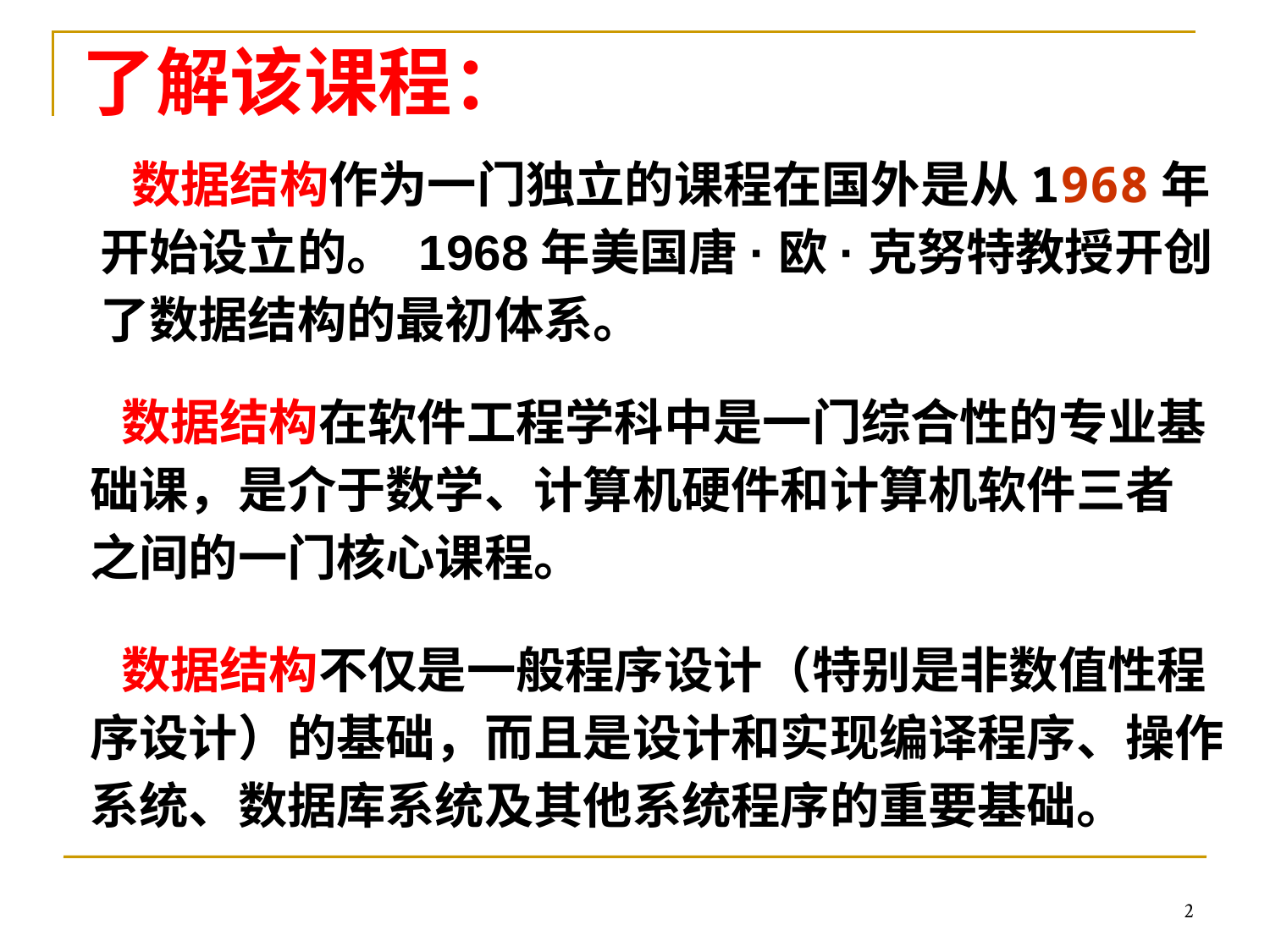

了解该课程：
      数据结构作为一门独立的课程在国外是从1968年开始设立的。 1968年美国唐·欧·克努特教授开创了数据结构的最初体系。

      数据结构在软件工程学科中是一门综合性的专业基础课，是介于数学、计算机硬件和计算机软件三者之间的一门核心课程。
      数据结构不仅是一般程序设计（特别是非数值性程序设计）的基础，而且是设计和实现编译程序、操作系统、数据库系统及其他系统程序的重要基础。
2